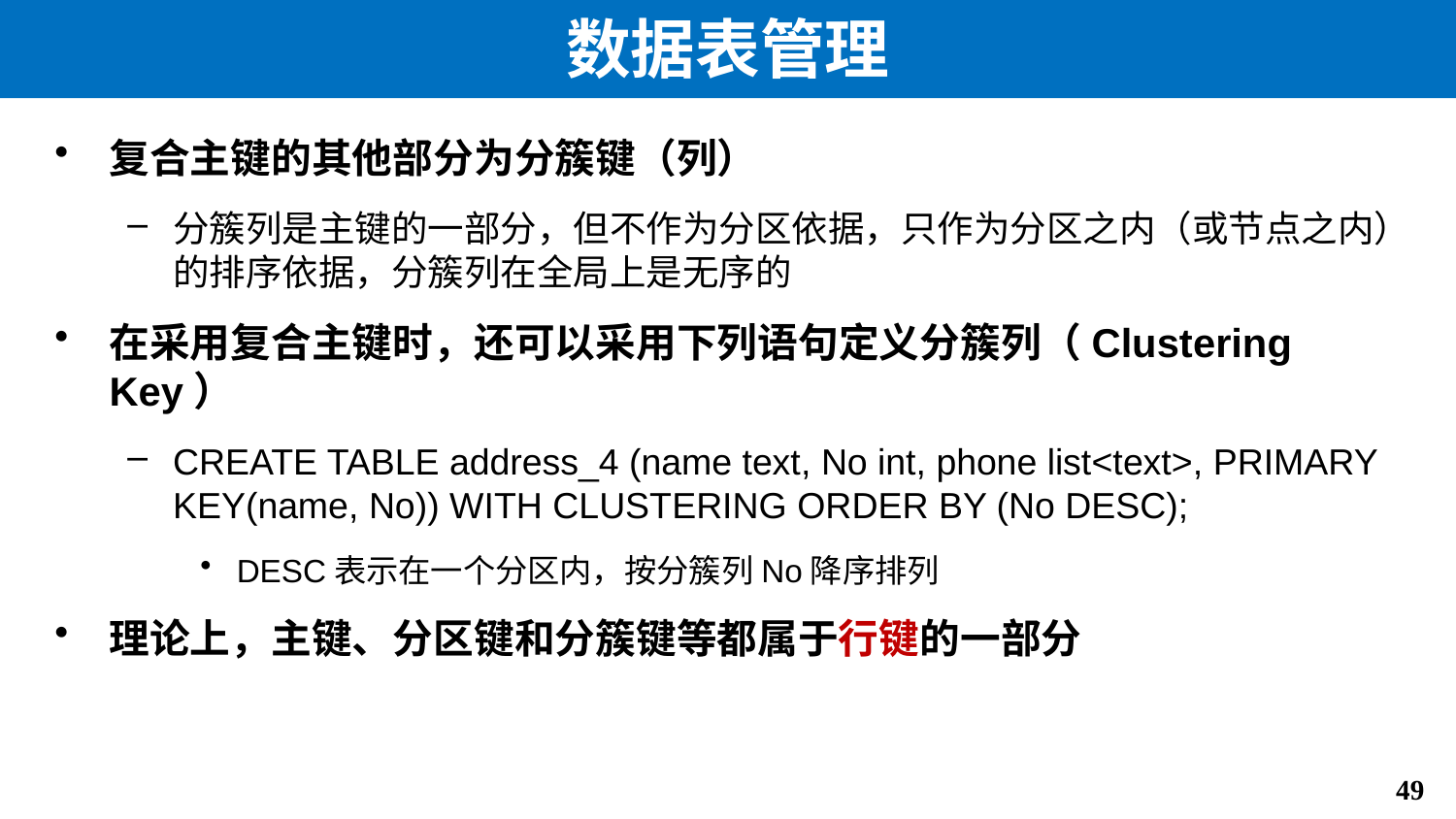

# 数据表管理
复合主键的其他部分为分簇键（列）
分簇列是主键的一部分，但不作为分区依据，只作为分区之内（或节点之内）的排序依据，分簇列在全局上是无序的
在采用复合主键时，还可以采用下列语句定义分簇列（Clustering Key）
CREATE TABLE address_4 (name text, No int, phone list<text>, PRIMARY KEY(name, No)) WITH CLUSTERING ORDER BY (No DESC);
DESC表示在一个分区内，按分簇列No降序排列
理论上，主键、分区键和分簇键等都属于行键的一部分